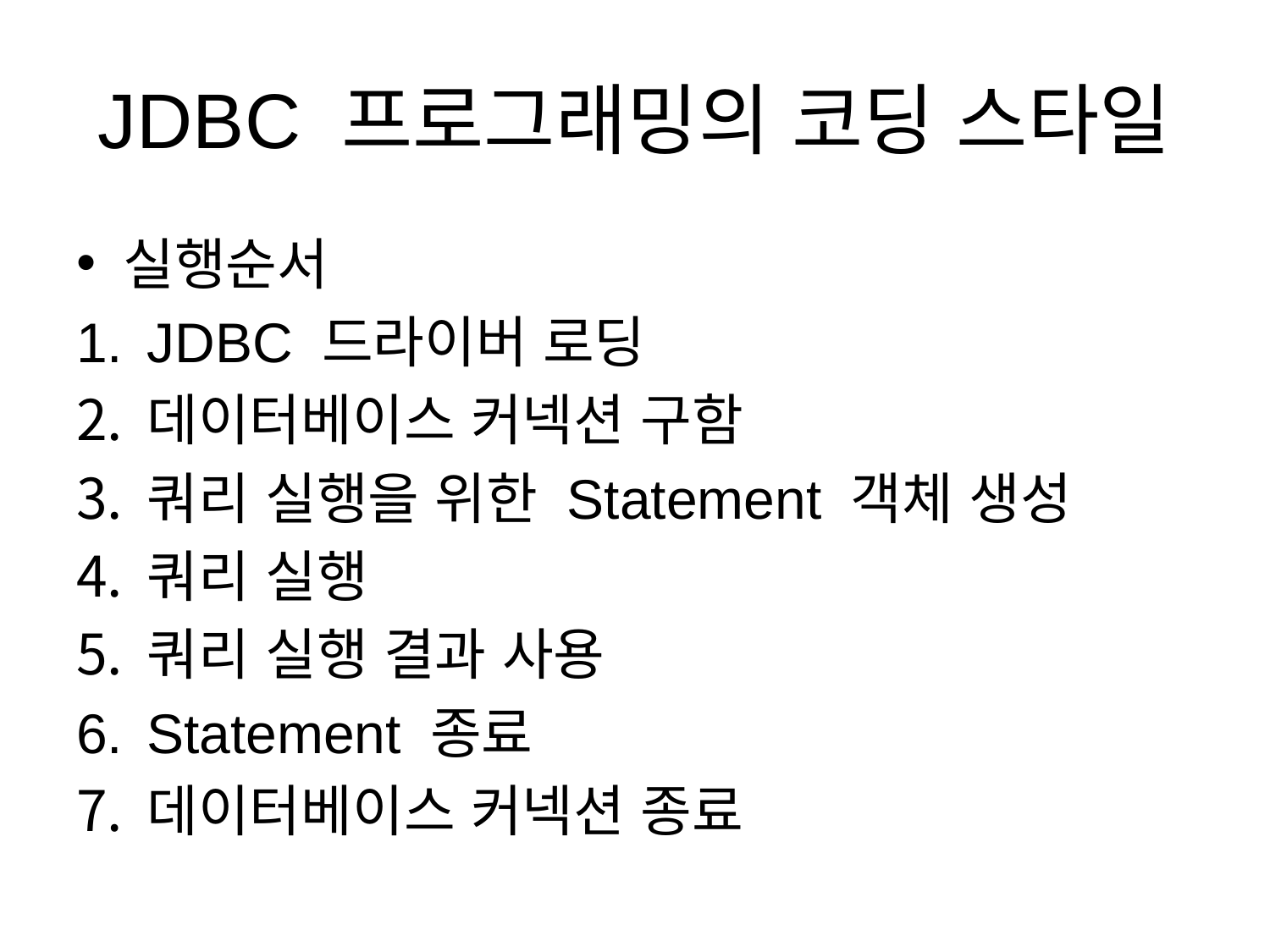

# JDBC 프로그래밍의 코딩 스타일
실행순서
JDBC 드라이버 로딩
데이터베이스 커넥션 구함
쿼리 실행을 위한 Statement 객체 생성
쿼리 실행
쿼리 실행 결과 사용
Statement 종료
데이터베이스 커넥션 종료